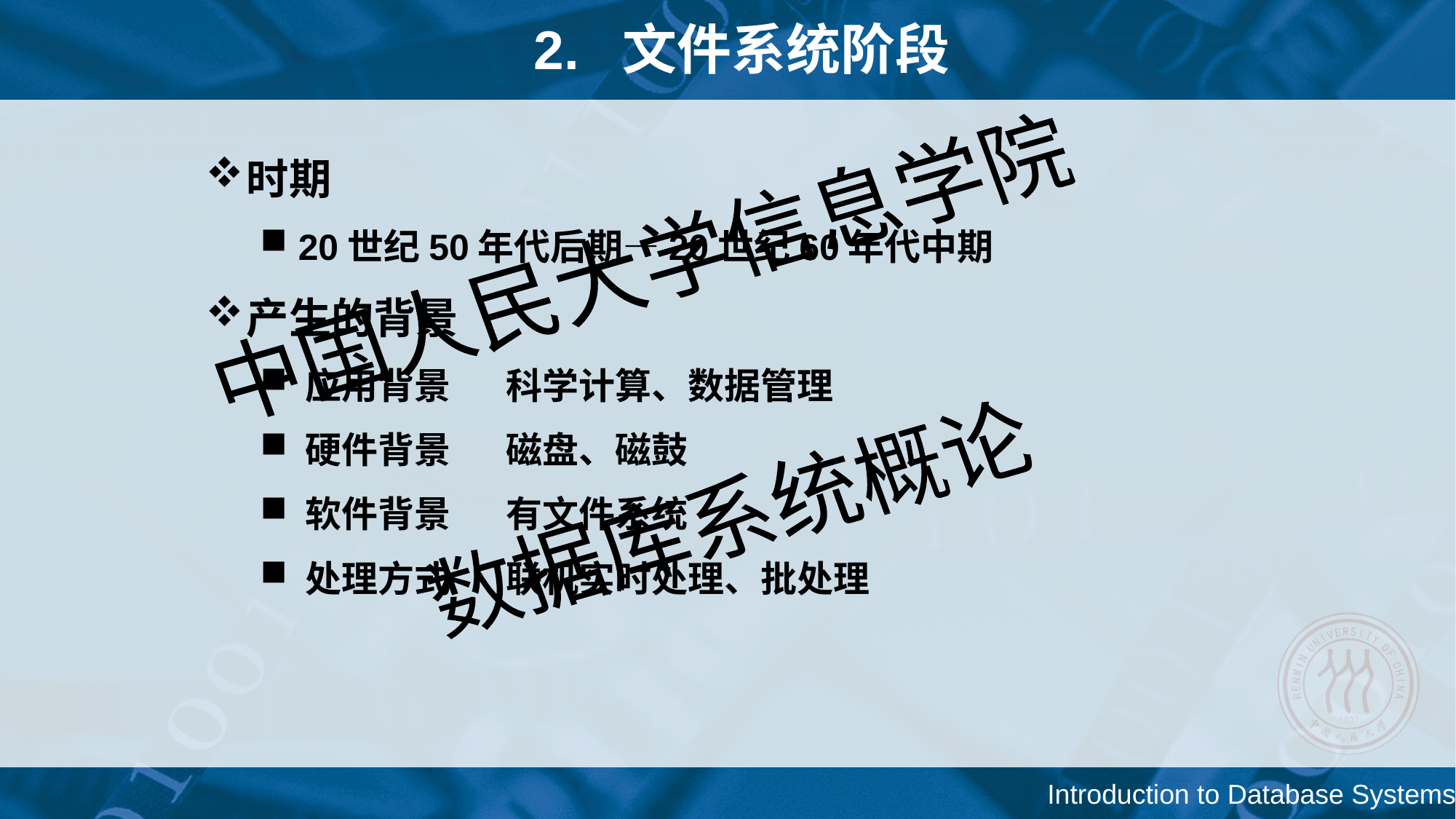

# 2.  文件系统阶段
时期
 20世纪50年代后期—20世纪60年代中期
产生的背景
 应用背景	科学计算、数据管理
 硬件背景	磁盘、磁鼓
 软件背景	有文件系统
 处理方式	联机实时处理、批处理